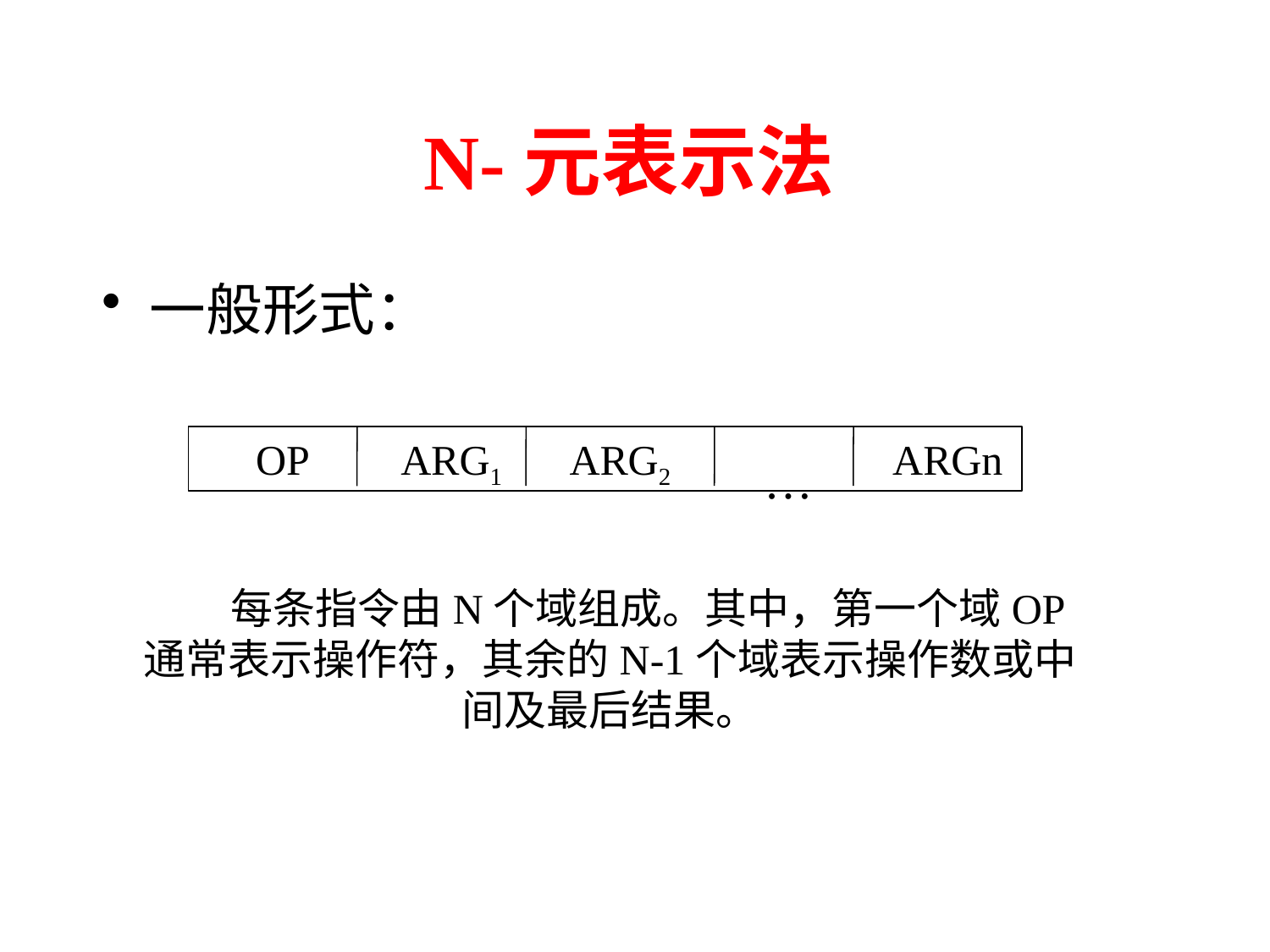

# N-元表示法
一般形式：
…

OP
ARG1
ARG2
ARGn
        每条指令由N个域组成。其中，第一个域OP通常表示操作符，其余的N-1个域表示操作数或中间及最后结果。